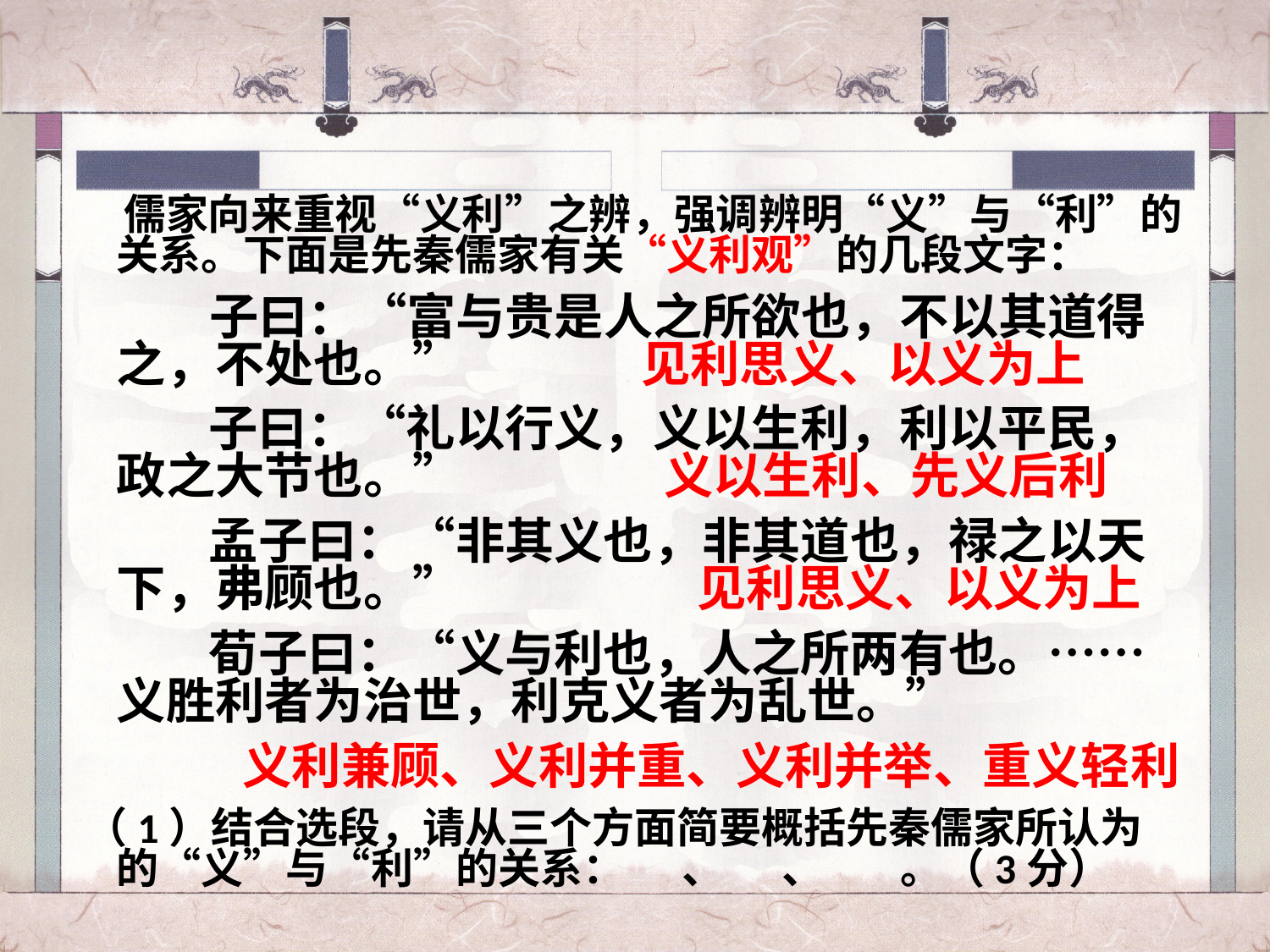

儒家向来重视“义利”之辨，强调辨明“义”与“利”的关系。下面是先秦儒家有关“义利观”的几段文字：
            子曰：“富与贵是人之所欲也，不以其道得之，不处也。”                见利思义、以义为上
          子曰：“礼以行义，义以生利，利以平民，政之大节也。”                  义以生利、先义后利
          孟子曰：“非其义也，非其道也，禄之以天下，弗顾也。”                     见利思义、以义为上
          荀子曰：“义与利也，人之所两有也。……义胜利者为治世，利克义者为乱世。”
             义利兼顾、义利并重、义利并举、重义轻利
（1）结合选段，请从三个方面简要概括先秦儒家所认为的“义”与“利”的关系：      、      、        。（3分）